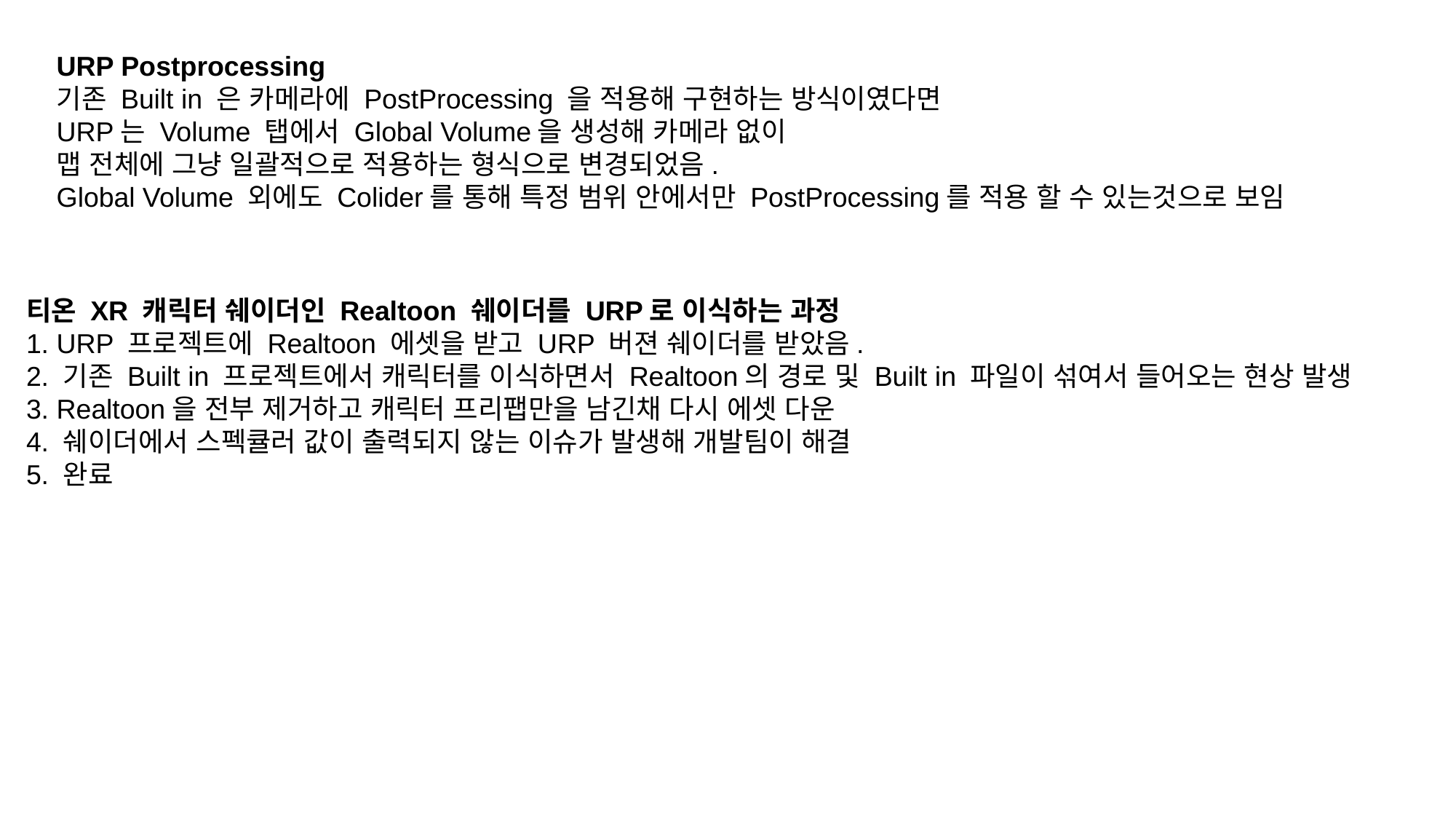

URP Postprocessing
기존 Built in 은 카메라에 PostProcessing 을 적용해 구현하는 방식이였다면
URP는 Volume 탭에서 Global Volume을 생성해 카메라 없이
맵 전체에 그냥 일괄적으로 적용하는 형식으로 변경되었음.
Global Volume 외에도 Colider를 통해 특정 범위 안에서만 PostProcessing를 적용 할 수 있는것으로 보임

티온 XR 캐릭터 쉐이더인 Realtoon 쉐이더를 URP로 이식하는 과정
1. URP 프로젝트에 Realtoon 에셋을 받고 URP 버젼 쉐이더를 받았음.
2. 기존 Built in 프로젝트에서 캐릭터를 이식하면서 Realtoon의 경로 및 Built in 파일이 섞여서 들어오는 현상 발생
3. Realtoon을 전부 제거하고 캐릭터 프리팹만을 남긴채 다시 에셋 다운
4. 쉐이더에서 스펙큘러 값이 출력되지 않는 이슈가 발생해 개발팀이 해결
5. 완료